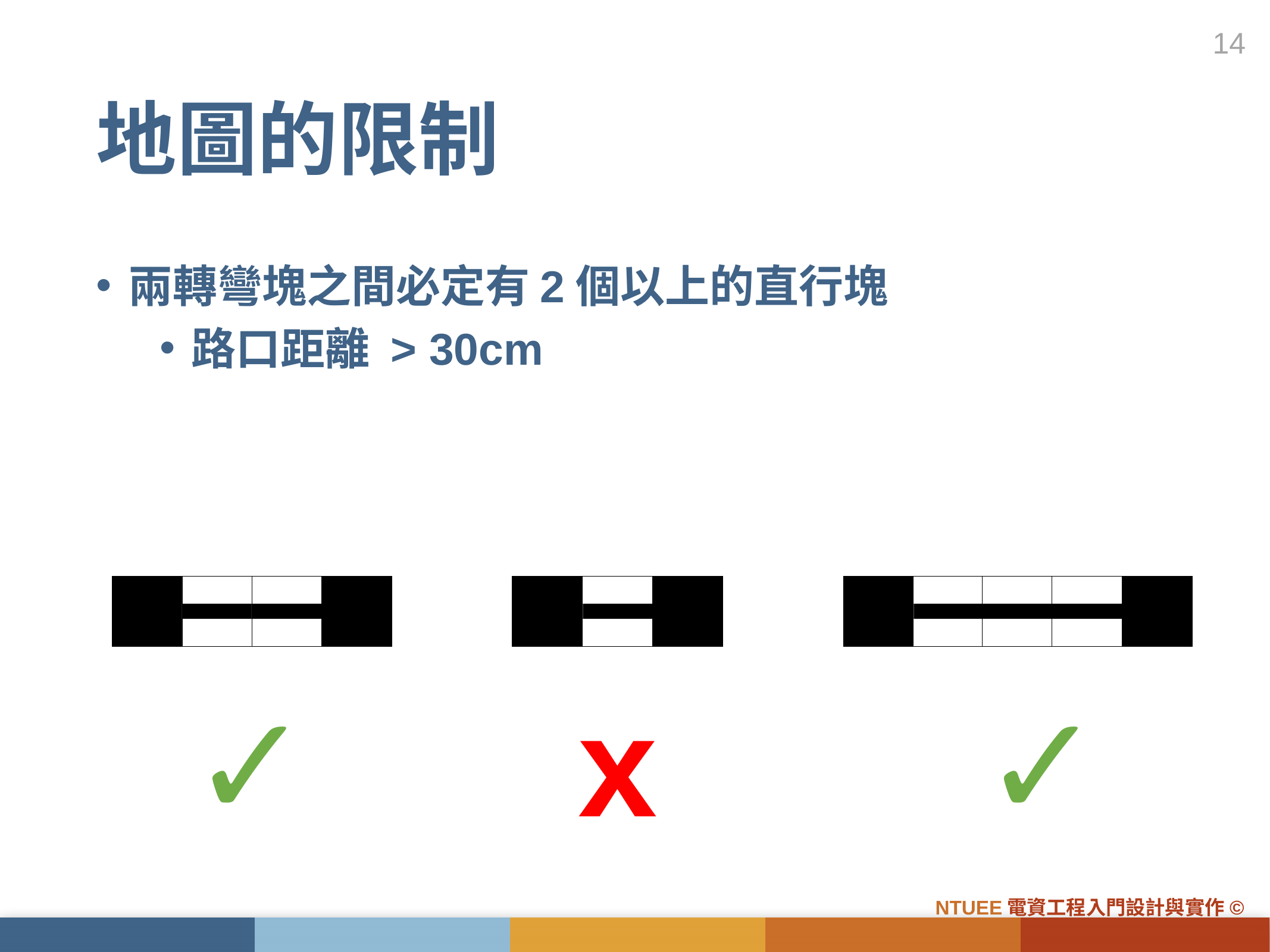

14
# 地圖的限制
兩轉彎塊之間必定有2個以上的直行塊
路口距離 > 30cm

✓
x
✓